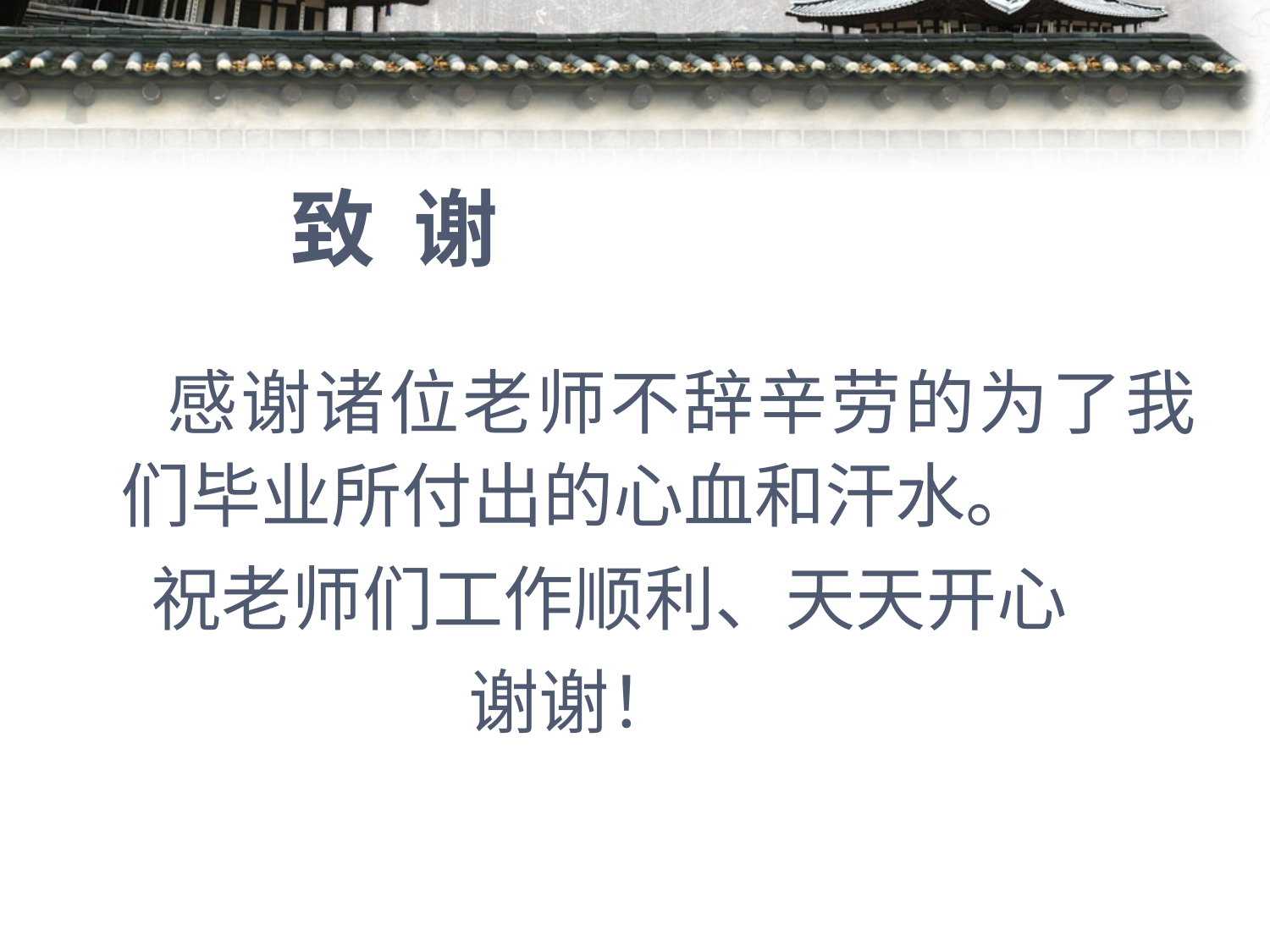

# 致  谢

    感谢诸位老师不辞辛劳的为了我们毕业所付出的心血和汗水。
    祝老师们工作顺利、天天开心
                        谢谢！